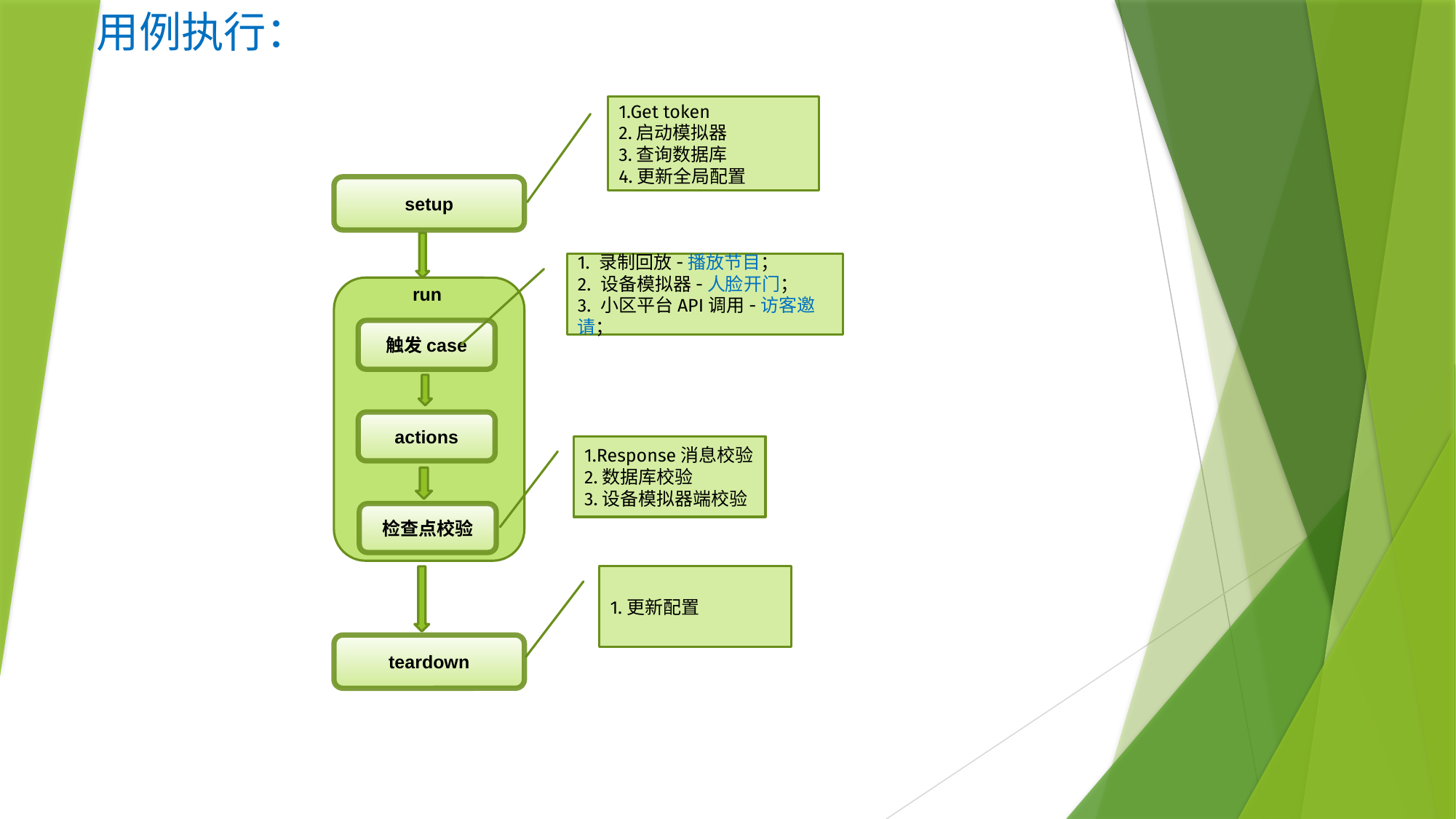

用例执行：
1.Get token
2.启动模拟器
3.查询数据库
4.更新全局配置
setup

1. 录制回放-播放节目；
2. 设备模拟器-人脸开门；
3. 小区平台API调用-访客邀请；

run
触发case

actions
1.Response消息校验
2.数据库校验
3.设备模拟器端校验

检查点校验

1.更新配置
teardown